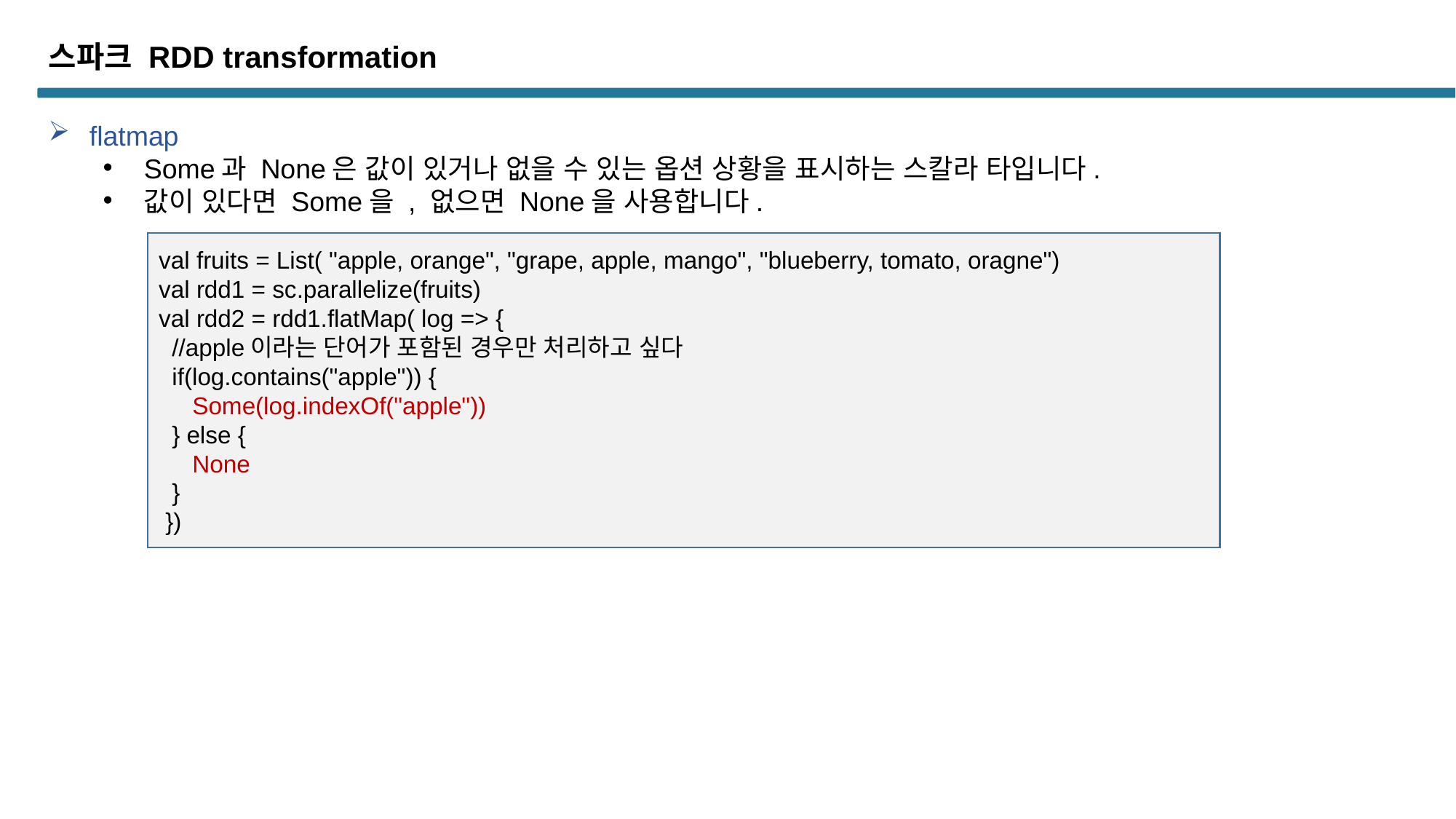

스파크 RDD transformation
flatmap
Some과 None은 값이 있거나 없을 수 있는 옵션 상황을 표시하는 스칼라 타입니다.
값이 있다면 Some을 , 없으면 None을 사용합니다.

val fruits = List( "apple, orange", "grape, apple, mango", "blueberry, tomato, oragne")
val rdd1 = sc.parallelize(fruits)
val rdd2 = rdd1.flatMap( log => {
  //apple이라는 단어가 포함된 경우만 처리하고 싶다
  if(log.contains("apple")) {
     Some(log.indexOf("apple"))
  } else {
     None
  }
 })